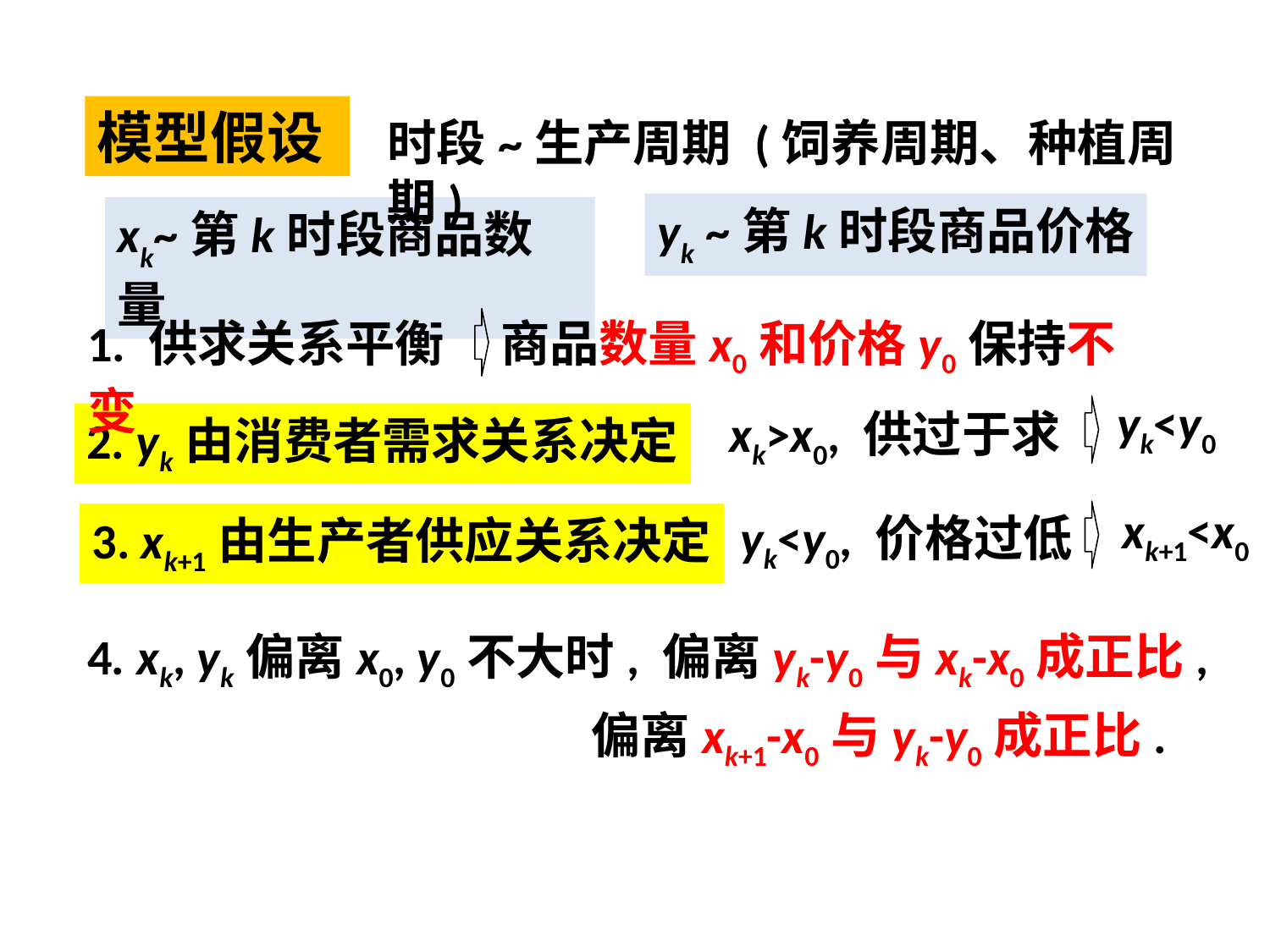

模型假设
时段~生产周期 (饲养周期、种植周期)
yk ~第k时段商品价格
xk~第k时段商品数量
1. 供求关系平衡     商品数量x0和价格y0保持不变

yk<y0

xk>x0, 供过于求
2. yk由消费者需求关系决定
xk+1<x0

yk<y0, 价格过低
3. xk+1由生产者供应关系决定
4. xk, yk偏离x0, y0不大时, 偏离yk-y0与xk-x0成正比,
                                     偏离xk+1-x0与yk-y0成正比.